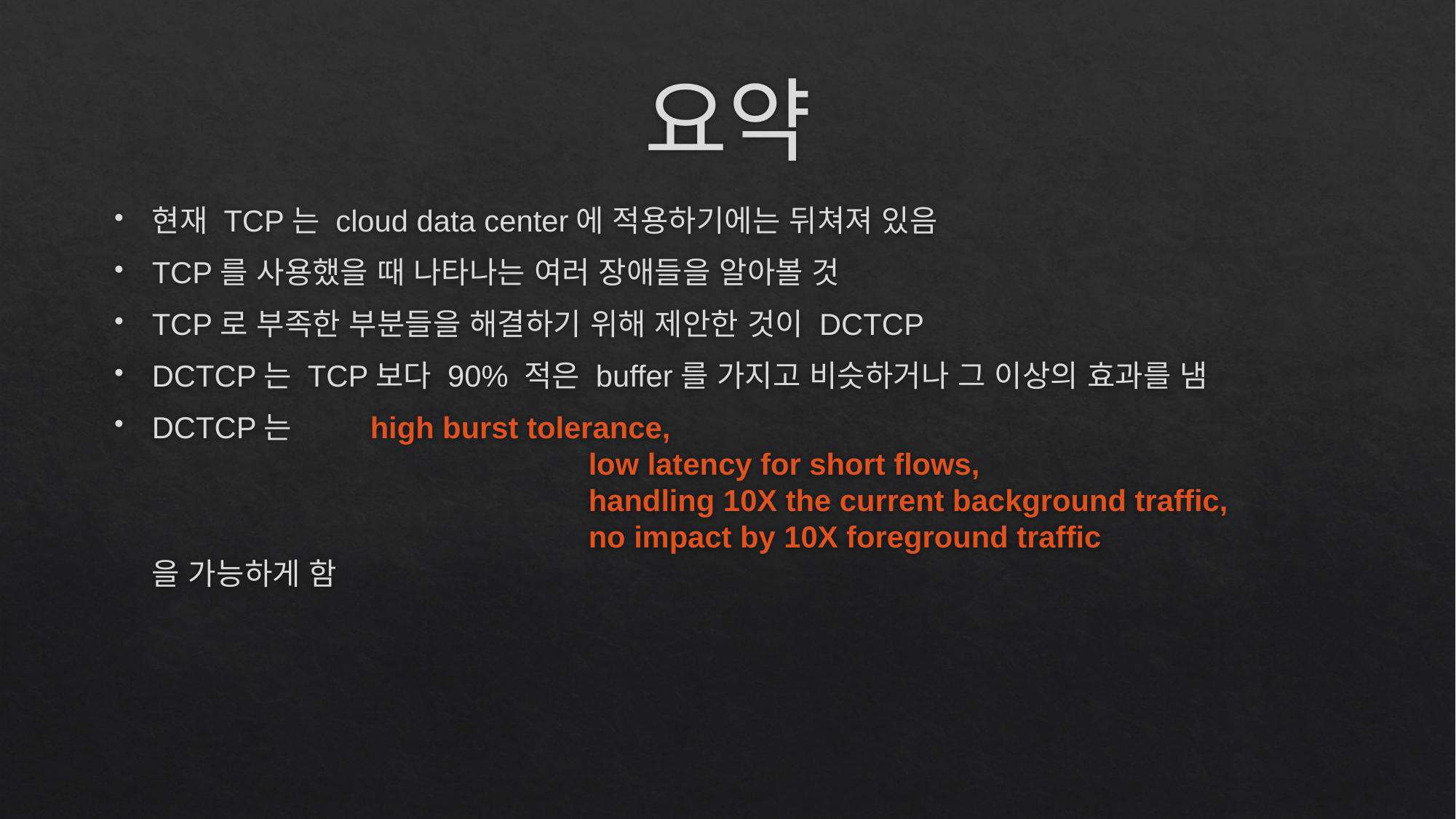

# 요약
현재 TCP는 cloud data center에 적용하기에는 뒤쳐져 있음
TCP를 사용했을 때 나타나는 여러 장애들을 알아볼 것
TCP로 부족한 부분들을 해결하기 위해 제안한 것이 DCTCP
DCTCP는 TCP보다 90% 적은 buffer를 가지고 비슷하거나 그 이상의 효과를 냄
DCTCP는 	high burst tolerance,
				low latency for short flows,
				handling 10X the current background traffic,
				no impact by 10X foreground traffic
을 가능하게 함